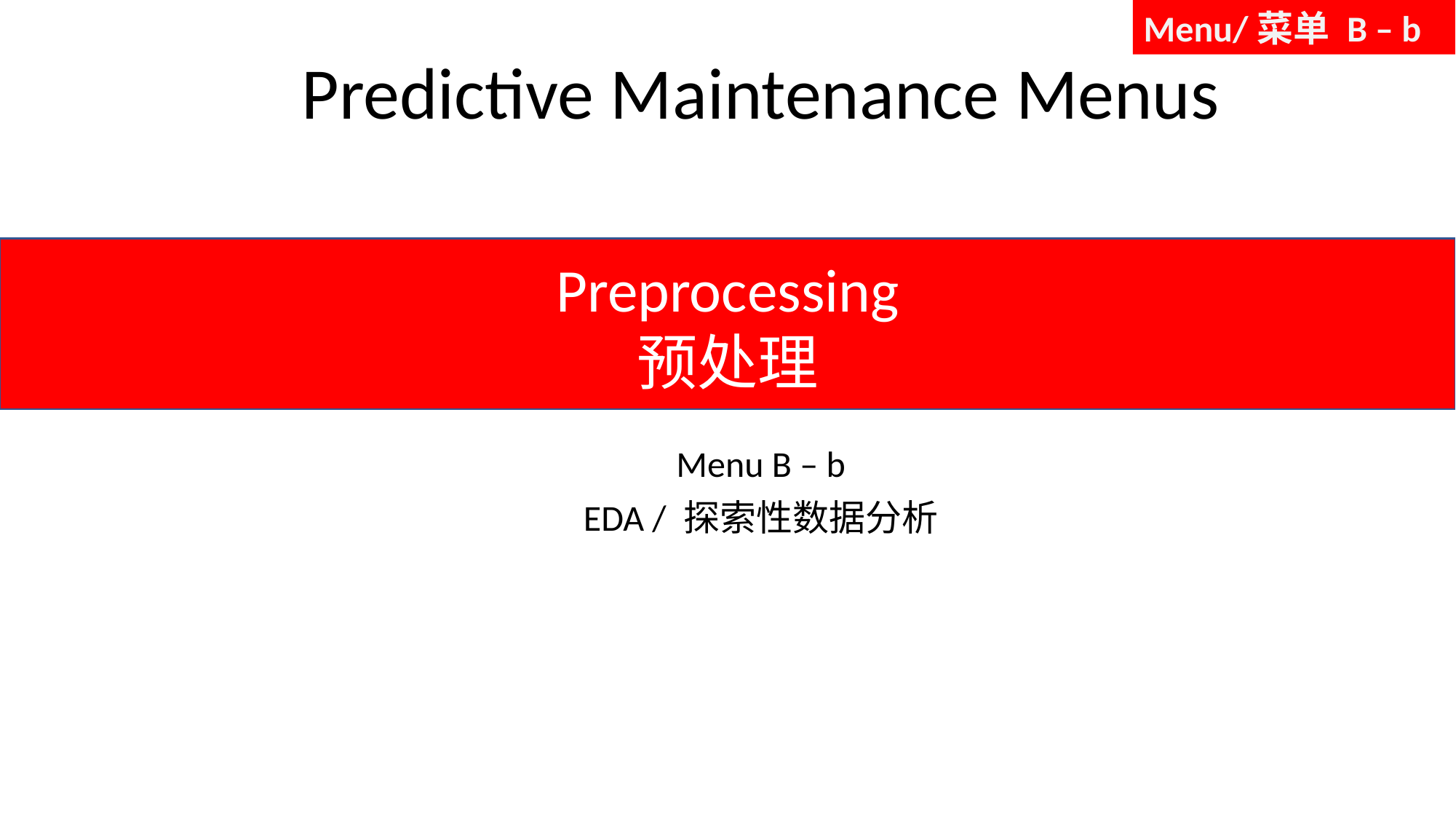

Menu/菜单 B – b
# Predictive Maintenance Menus
Preprocessing
预处理
Menu B – b
EDA / 探索性数据分析